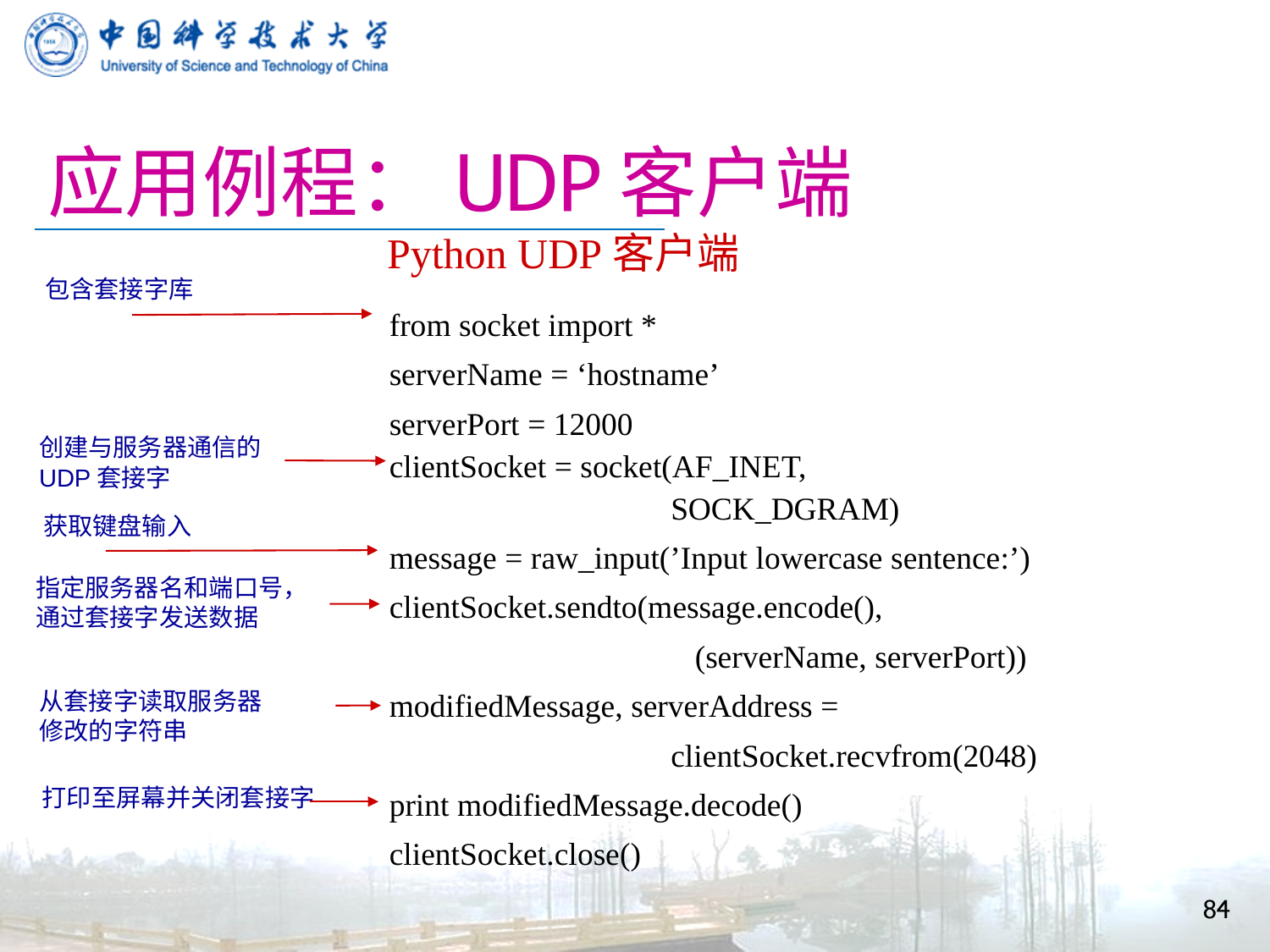

# 应用例程：UDP客户端
Python UDP客户端
包含套接字库
from socket import *
serverName = ‘hostname’
serverPort = 12000
clientSocket = socket(AF_INET,
                                   SOCK_DGRAM)
message = raw_input(’Input lowercase sentence:’)
clientSocket.sendto(message.encode(),
                                      (serverName, serverPort))
modifiedMessage, serverAddress =
                                   clientSocket.recvfrom(2048)
print modifiedMessage.decode()
clientSocket.close()
创建与服务器通信的
UDP套接字
获取键盘输入
指定服务器名和端口号，
通过套接字发送数据

从套接字读取服务器
修改的字符串
打印至屏幕并关闭套接字
84